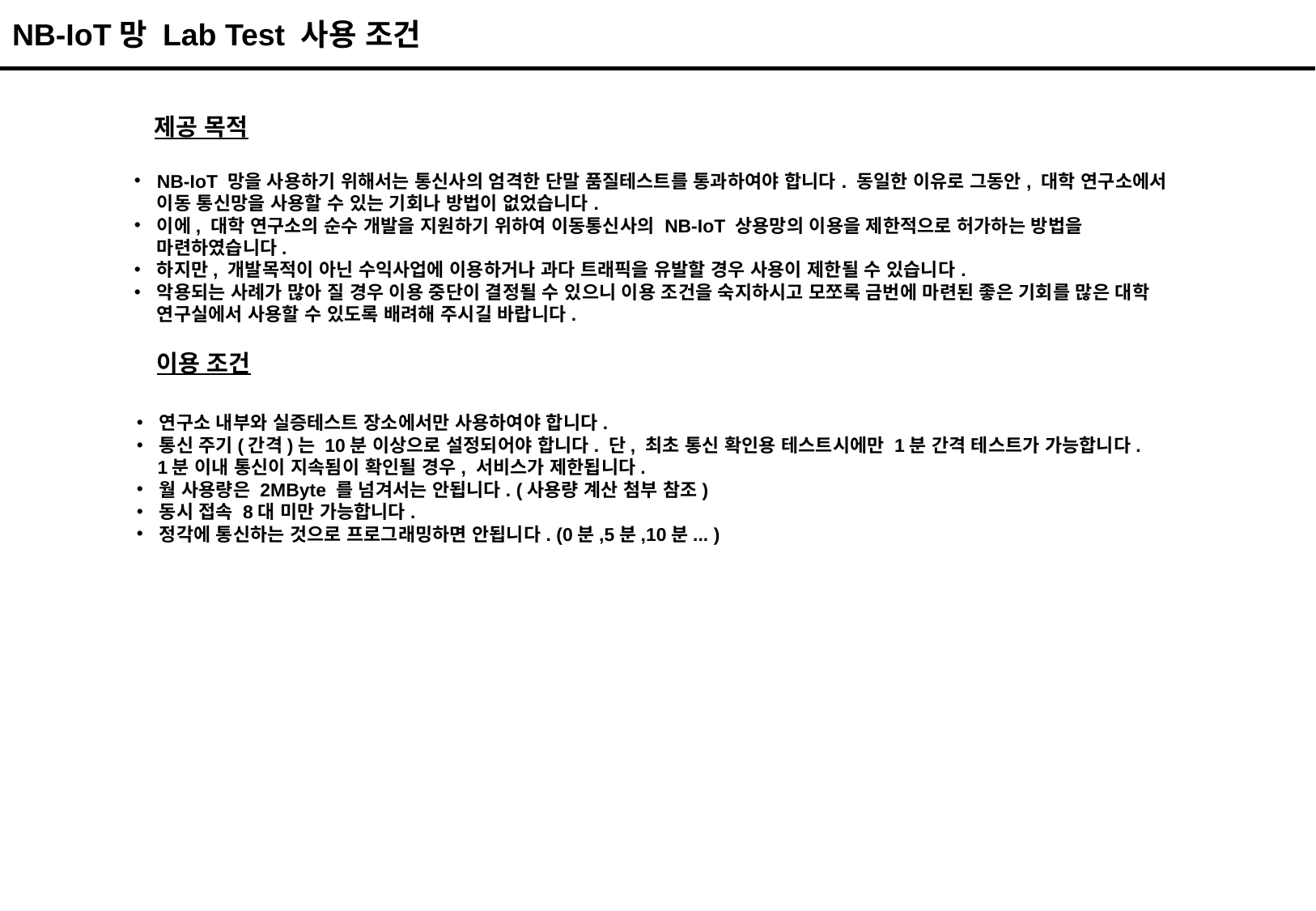

# NB-IoT망 Lab Test 사용 조건
제공 목적
NB-IoT 망을 사용하기 위해서는 통신사의 엄격한 단말 품질테스트를 통과하여야 합니다. 동일한 이유로 그동안, 대학 연구소에서 이동 통신망을 사용할 수 있는 기회나 방법이 없었습니다.
이에, 대학 연구소의 순수 개발을 지원하기 위하여 이동통신사의 NB-IoT 상용망의 이용을 제한적으로 허가하는 방법을 마련하였습니다.
하지만, 개발목적이 아닌 수익사업에 이용하거나 과다 트래픽을 유발할 경우 사용이 제한될 수 있습니다.
악용되는 사례가 많아 질 경우 이용 중단이 결정될 수 있으니 이용 조건을 숙지하시고 모쪼록 금번에 마련된 좋은 기회를 많은 대학 연구실에서 사용할 수 있도록 배려해 주시길 바랍니다.
이용 조건
연구소 내부와 실증테스트 장소에서만 사용하여야 합니다.
통신 주기(간격)는 10분 이상으로 설정되어야 합니다. 단, 최초 통신 확인용 테스트시에만 1분 간격 테스트가 가능합니다.
    1분 이내 통신이 지속됨이 확인될 경우, 서비스가 제한됩니다.
월 사용량은 2MByte 를 넘겨서는 안됩니다. (사용량 계산 첨부 참조)
동시 접속 8대 미만 가능합니다.
정각에 통신하는 것으로 프로그래밍하면 안됩니다. (0분,5분,10분... )